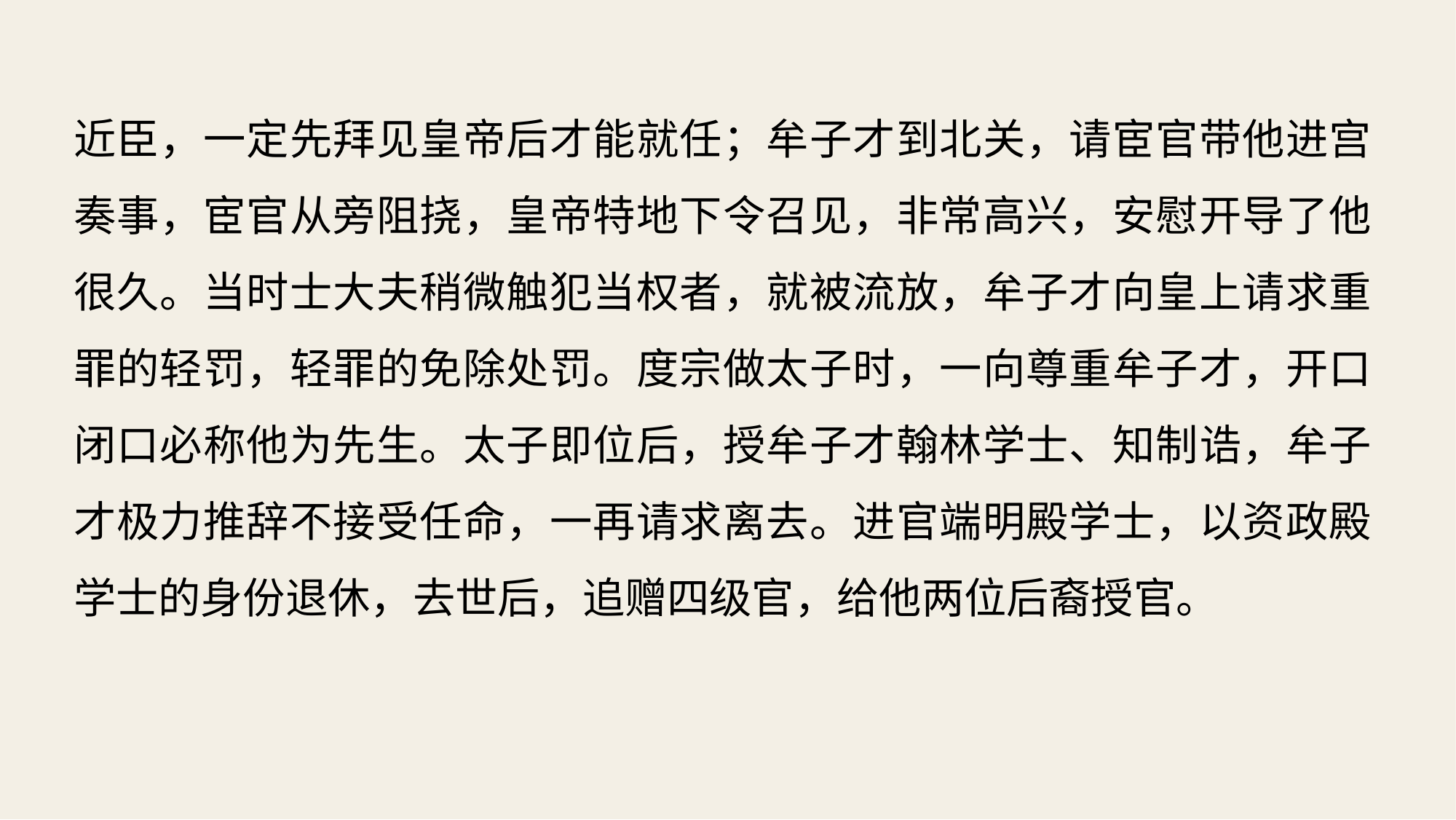

近臣，一定先拜见皇帝后才能就任；牟子才到北关，请宦官带他进宫奏事，宦官从旁阻挠，皇帝特地下令召见，非常高兴，安慰开导了他很久。当时士大夫稍微触犯当权者，就被流放，牟子才向皇上请求重罪的轻罚，轻罪的免除处罚。度宗做太子时，一向尊重牟子才，开口闭口必称他为先生。太子即位后，授牟子才翰林学士、知制诰，牟子才极力推辞不接受任命，一再请求离去。进官端明殿学士，以资政殿学士的身份退休，去世后，追赠四级官，给他两位后裔授官。